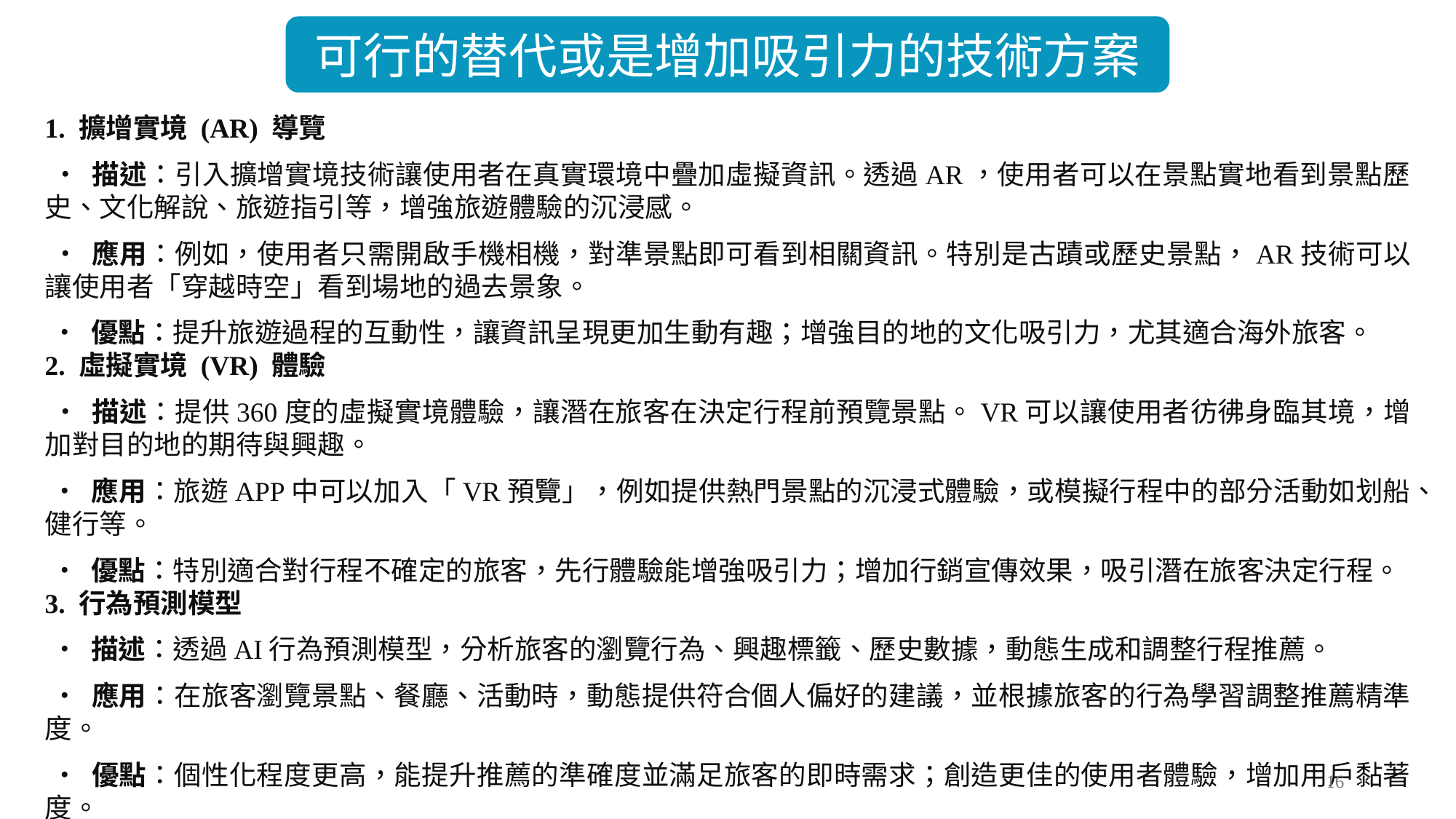

可行的替代或是增加吸引力的技術方案
1. 擴增實境 (AR) 導覽
 • 描述：引入擴增實境技術讓使用者在真實環境中疊加虛擬資訊。透過AR，使用者可以在景點實地看到景點歷史、文化解說、旅遊指引等，增強旅遊體驗的沉浸感。
 • 應用：例如，使用者只需開啟手機相機，對準景點即可看到相關資訊。特別是古蹟或歷史景點，AR技術可以讓使用者「穿越時空」看到場地的過去景象。
 • 優點：提升旅遊過程的互動性，讓資訊呈現更加生動有趣；增強目的地的文化吸引力，尤其適合海外旅客。
2. 虛擬實境 (VR) 體驗
 • 描述：提供360度的虛擬實境體驗，讓潛在旅客在決定行程前預覽景點。VR可以讓使用者彷彿身臨其境，增加對目的地的期待與興趣。
 • 應用：旅遊APP中可以加入「VR預覽」，例如提供熱門景點的沉浸式體驗，或模擬行程中的部分活動如划船、健行等。
 • 優點：特別適合對行程不確定的旅客，先行體驗能增強吸引力；增加行銷宣傳效果，吸引潛在旅客決定行程。
3. 行為預測模型
 • 描述：透過AI行為預測模型，分析旅客的瀏覽行為、興趣標籤、歷史數據，動態生成和調整行程推薦。
 • 應用：在旅客瀏覽景點、餐廳、活動時，動態提供符合個人偏好的建議，並根據旅客的行為學習調整推薦精準度。
 • 優點：個性化程度更高，能提升推薦的準確度並滿足旅客的即時需求；創造更佳的使用者體驗，增加用戶黏著度。
16